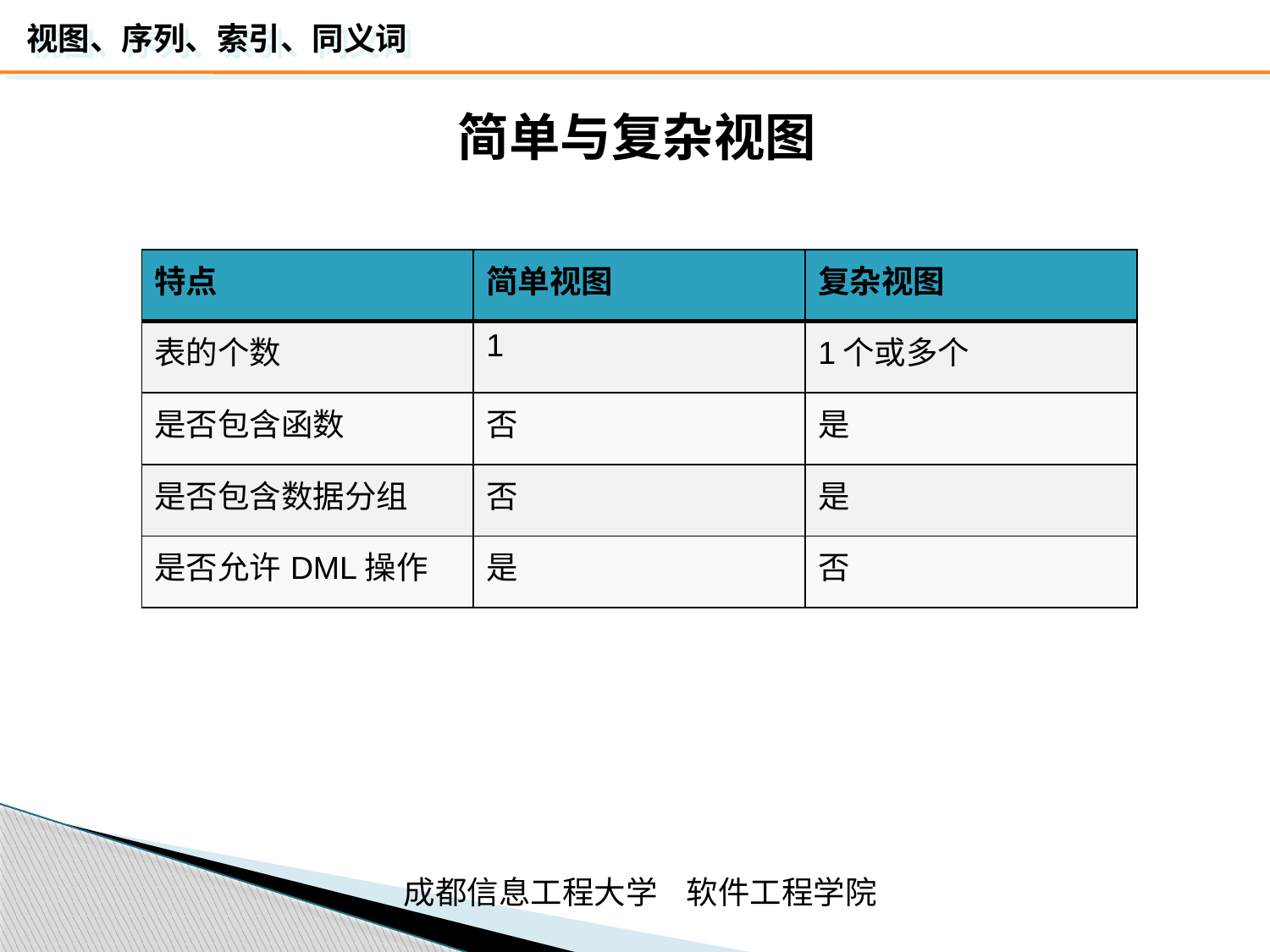

简单与复杂视图
| 特点 | 简单视图 | 复杂视图 |
| --- | --- | --- |
| 表的个数 | 1 | 1个或多个 |
| 是否包含函数 | 否 | 是 |
| 是否包含数据分组 | 否 | 是 |
| 是否允许DML操作 | 是 | 否 |